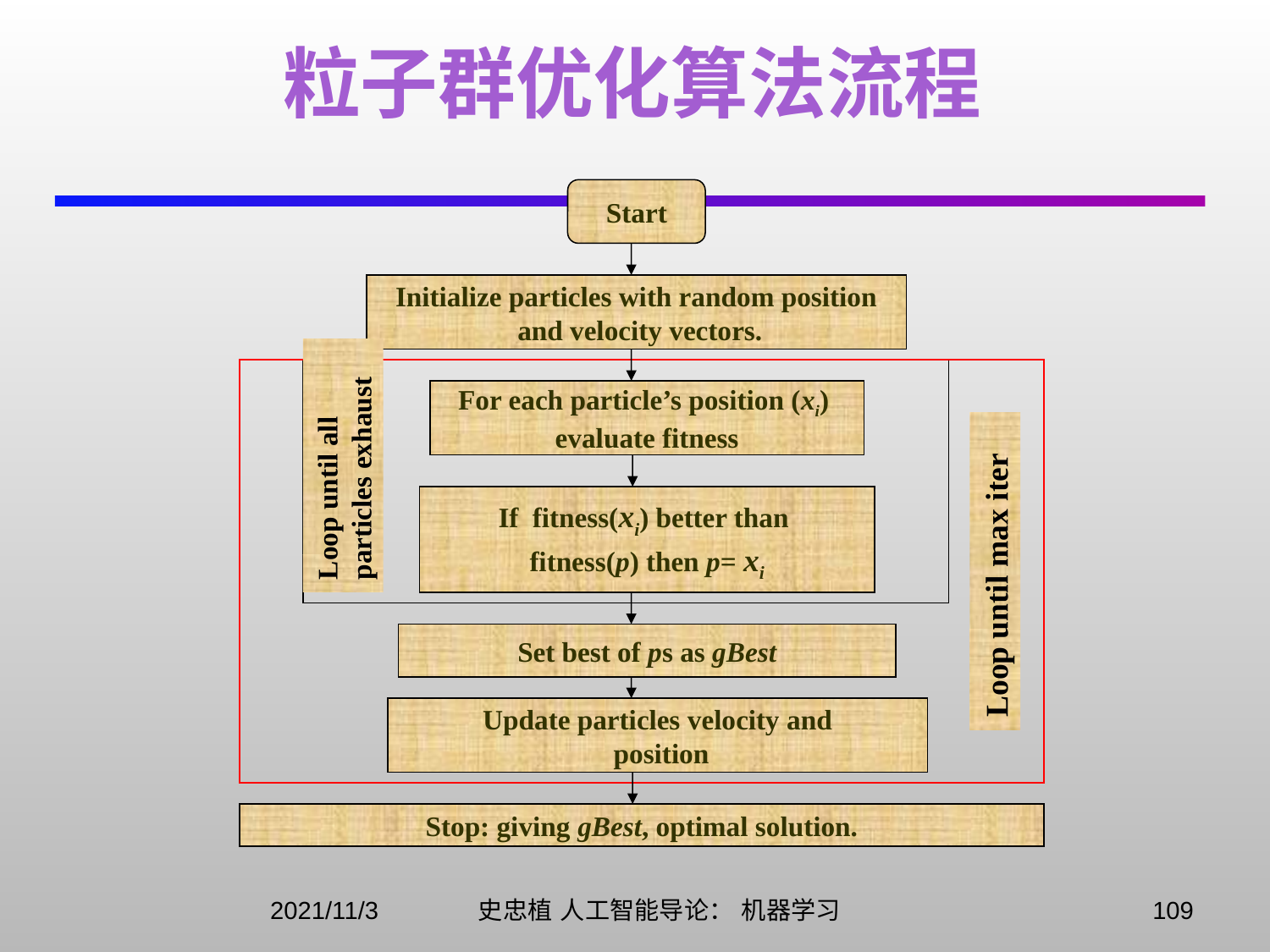

粒子群优化算法流程

Start

Initialize particles with random position
 and velocity vectors.

For each particle’s position (xi)
evaluate fitness
Loop until all particles exhaust

If  fitness(xi) better than
fitness(p) then p= xi
Loop until max iter

Set best of ps as gBest

Update particles velocity and
 position

Stop: giving gBest, optimal solution.
2021/11/3
史忠植 人工智能导论： 机器学习
109